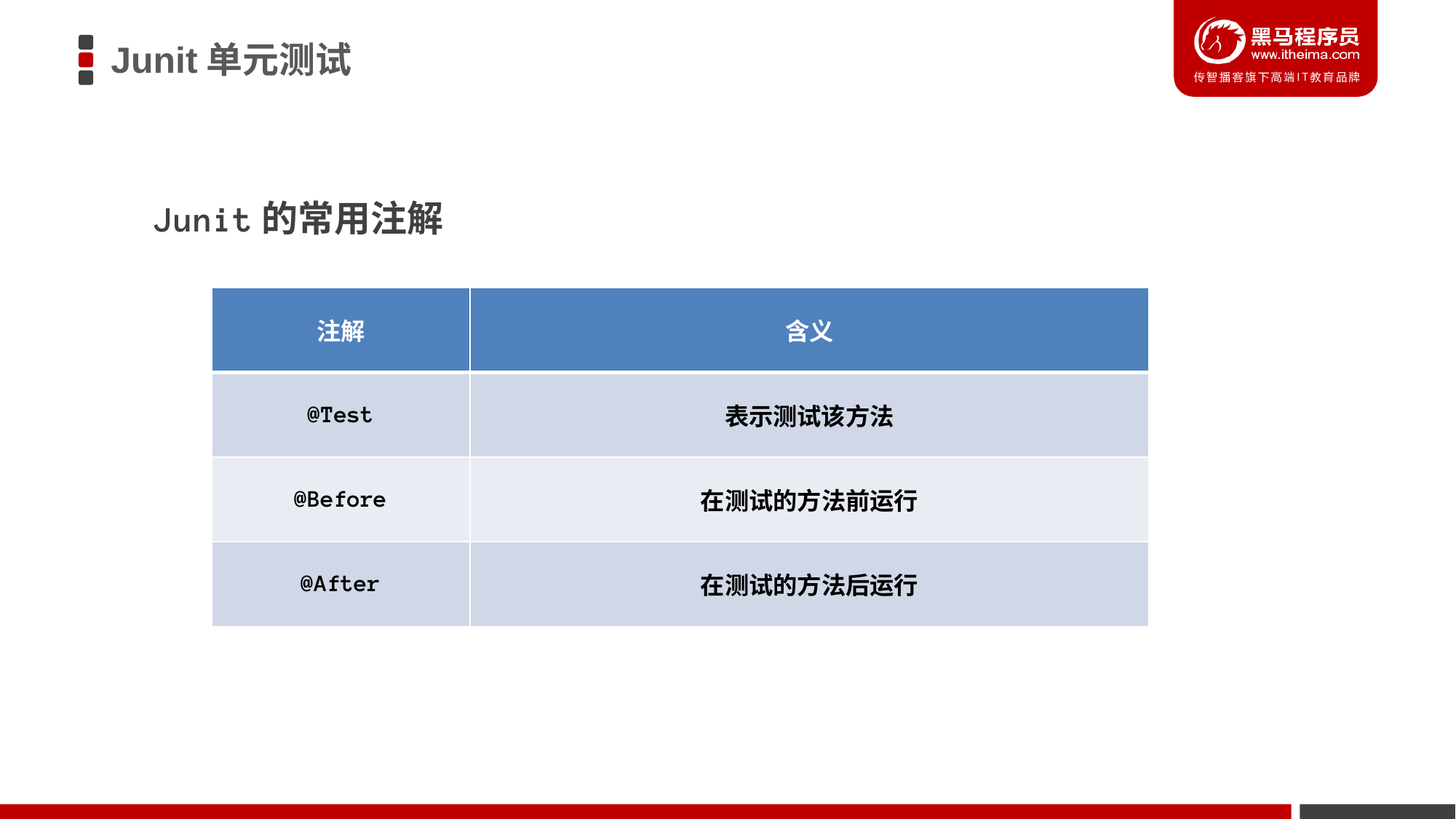

Junit单元测试
Junit的常用注解
| 注解 | 含义 |
| --- | --- |
| @Test | 表示测试该方法 |
| @Before | 在测试的方法前运行 |
| @After | 在测试的方法后运行 |